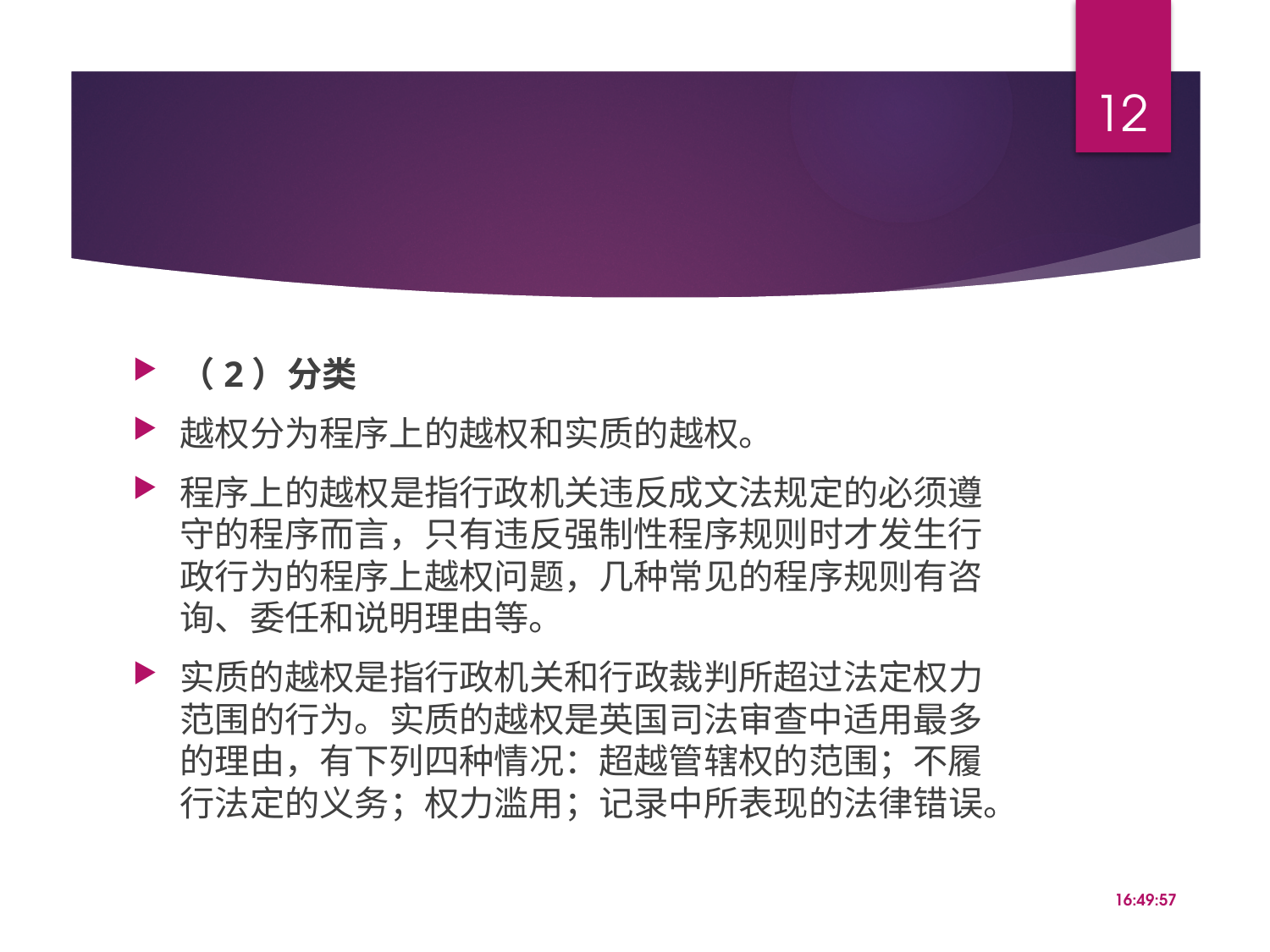

12
#
（2）分类
越权分为程序上的越权和实质的越权。
程序上的越权是指行政机关违反成文法规定的必须遵守的程序而言，只有违反强制性程序规则时才发生行政行为的程序上越权问题，几种常见的程序规则有咨询、委任和说明理由等。
实质的越权是指行政机关和行政裁判所超过法定权力范围的行为。实质的越权是英国司法审查中适用最多的理由，有下列四种情况：超越管辖权的范围；不履行法定的义务；权力滥用；记录中所表现的法律错误。
16:49:57